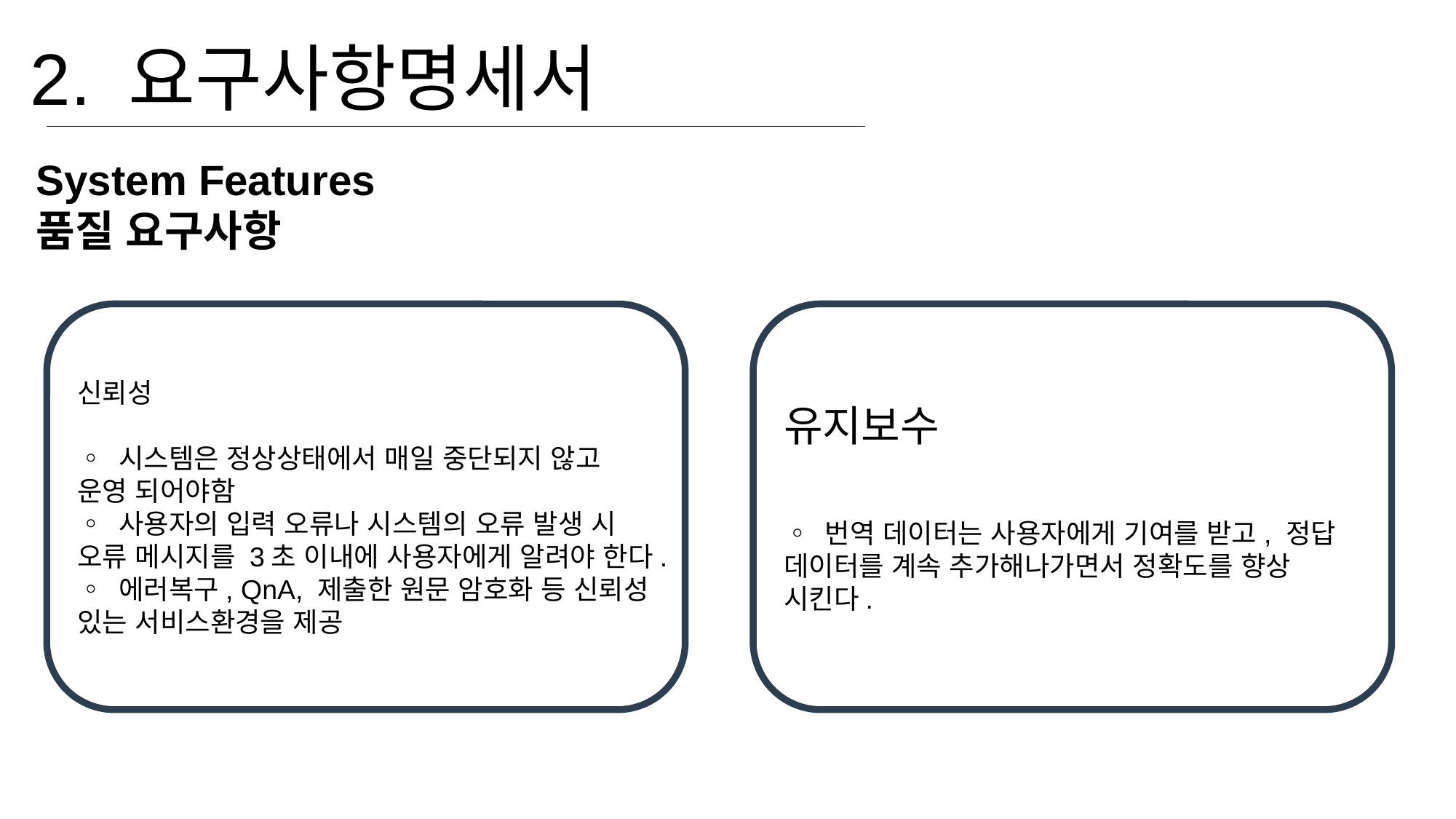

2. 요구사항명세서
System Features
품질 요구사항

신뢰성

◦ 시스템은 정상상태에서 매일 중단되지 않고 운영 되어야함
◦ 사용자의 입력 오류나 시스템의 오류 발생 시 오류 메시지를 3초 이내에 사용자에게 알려야 한다.
◦ 에러복구, QnA, 제출한 원문 암호화 등 신뢰성 있는 서비스환경을 제공
유지보수

◦ 번역 데이터는 사용자에게 기여를 받고, 정답 데이터를 계속 추가해나가면서 정확도를 향상 시킨다.